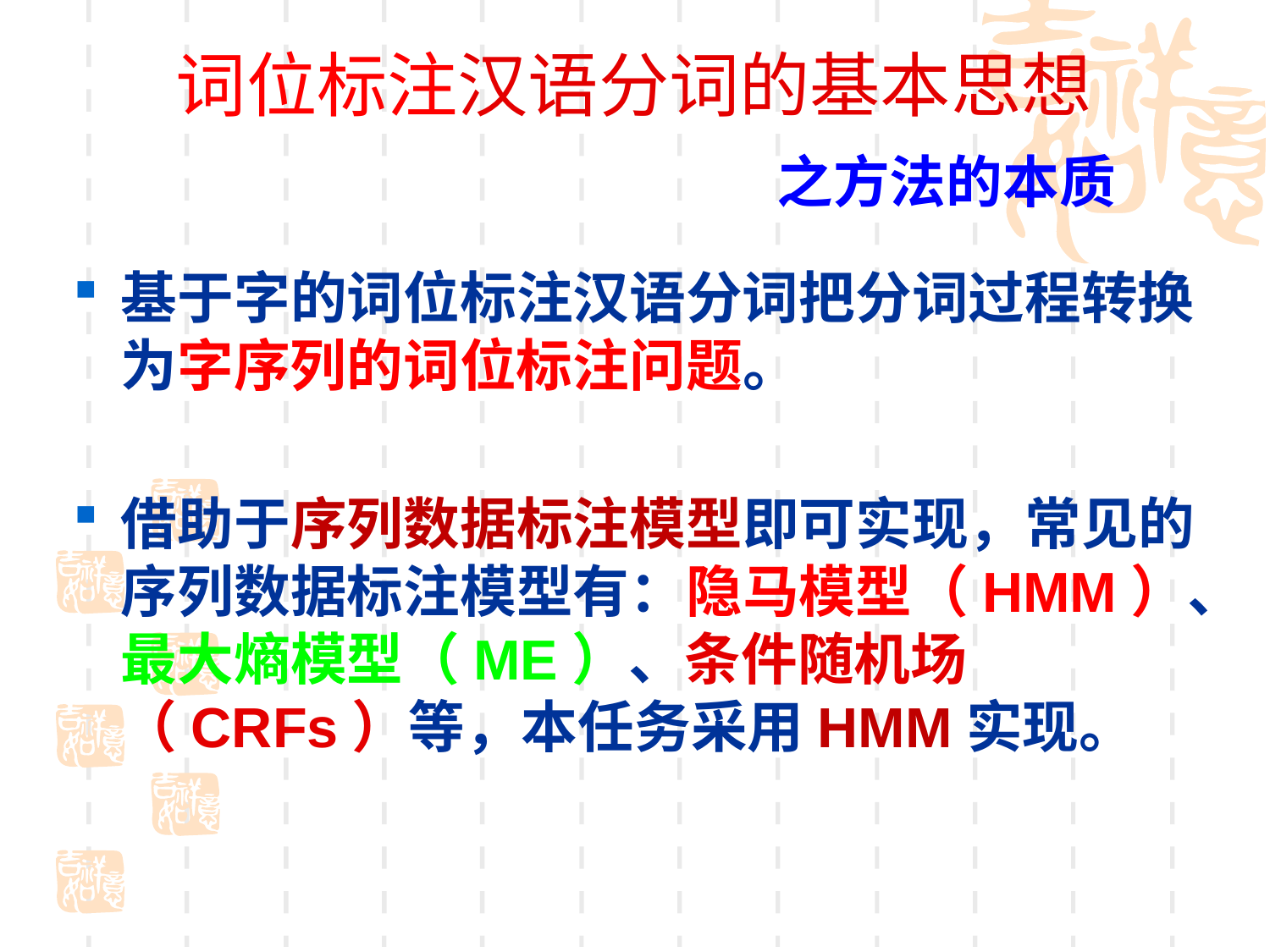

# 词位标注汉语分词的基本思想 之方法的本质
基于字的词位标注汉语分词把分词过程转换为字序列的词位标注问题。

借助于序列数据标注模型即可实现，常见的序列数据标注模型有：隐马模型（HMM）、最大熵模型（ME）、条件随机场（CRFs）等，本任务采用HMM实现。